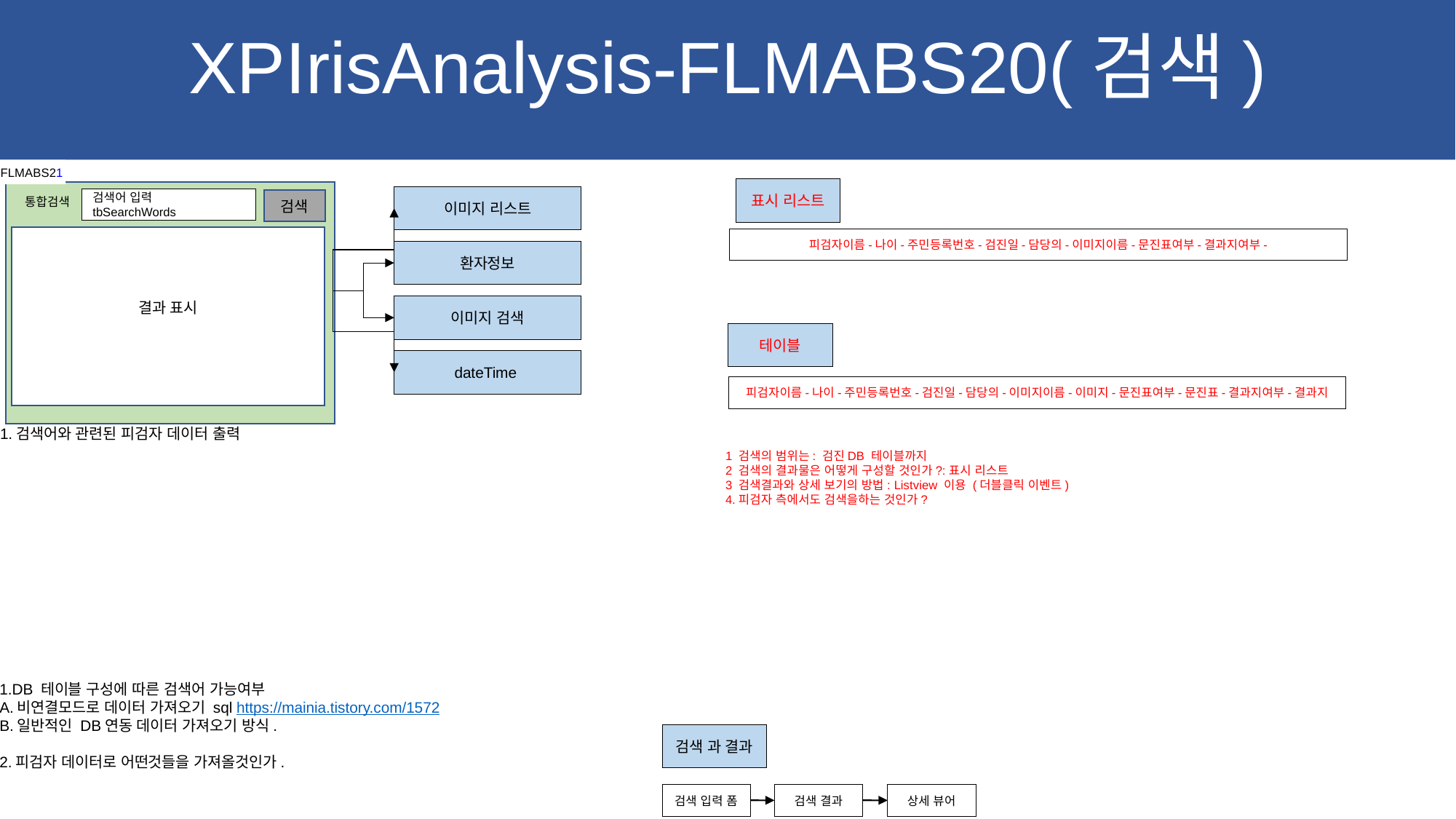

XPIrisAnalysis-FLMABS20(검색)
FLMABS21
표시 리스트

이미지 리스트
통합검색
검색어 입력
tbSearchWords
검색
결과 표시

피검자이름-나이-주민등록번호-검진일-담당의-이미지이름-문진표여부-결과지여부-
환자정보
이미지 검색
테이블
dateTime
피검자이름-나이-주민등록번호-검진일-담당의-이미지이름-이미지-문진표여부-문진표-결과지여부-결과지
1.검색어와 관련된 피검자 데이터 출력

1 검색의 범위는: 검진DB 테이블까지
2 검색의 결과물은 어떻게 구성할 것인가?:표시 리스트
3 검색결과와 상세 보기의 방법: Listview 이용 (더블클릭 이벤트)
4.피검자 측에서도 검색을하는 것인가?

1.DB 테이블 구성에 따른 검색어 가능여부
A.비연결모드로 데이터 가져오기 sql https://mainia.tistory.com/1572
B.일반적인 DB연동 데이터 가져오기 방식.

2.피검자 데이터로 어떤것들을 가져올것인가.

검색 과 결과
검색 입력 폼
검색 결과
상세 뷰어